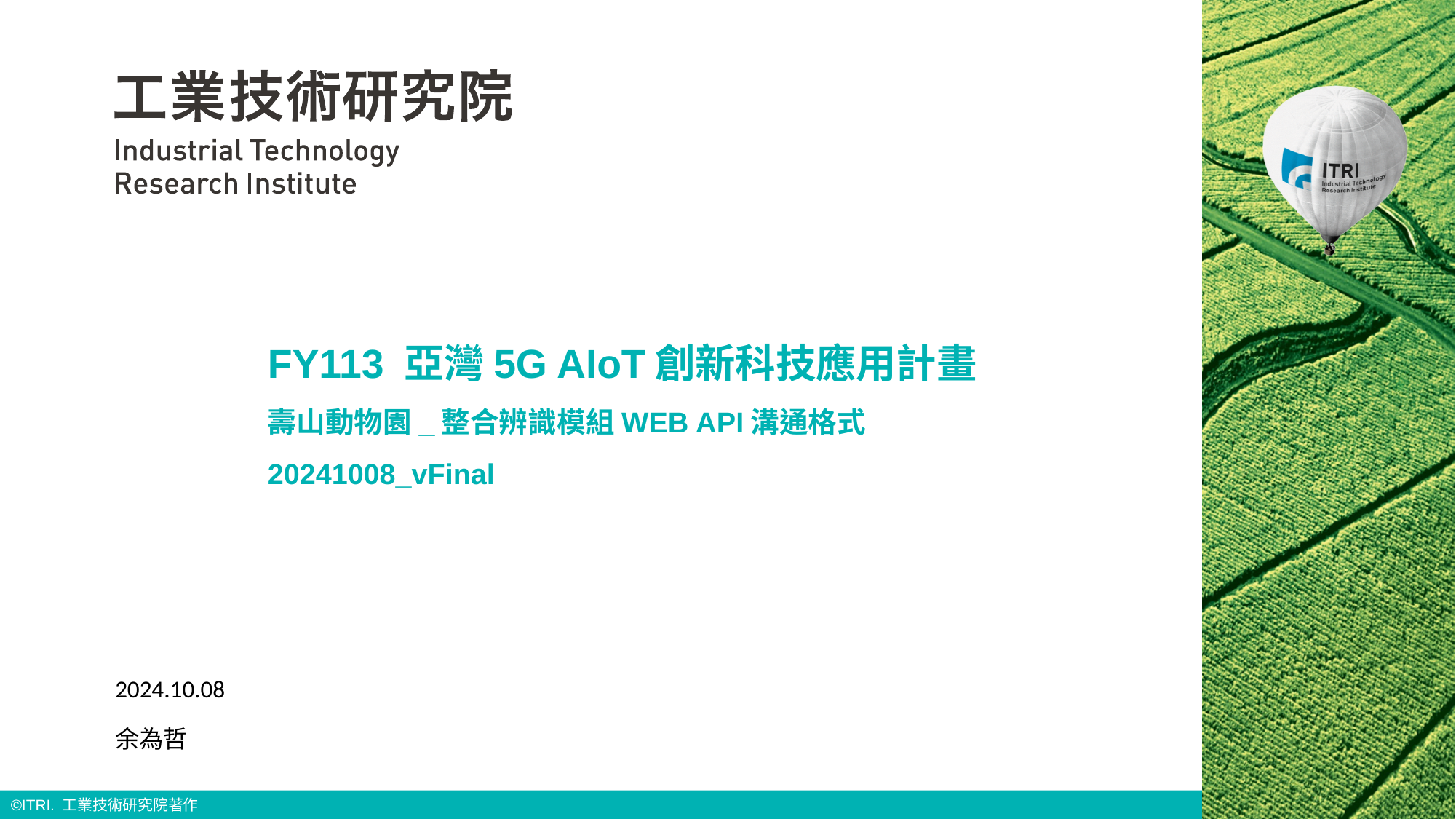

# FY113 亞灣5G AIoT創新科技應用計畫 壽山動物園_整合辨識模組WEB API溝通格式 20241008_vFinal
2024.10.08
余為哲